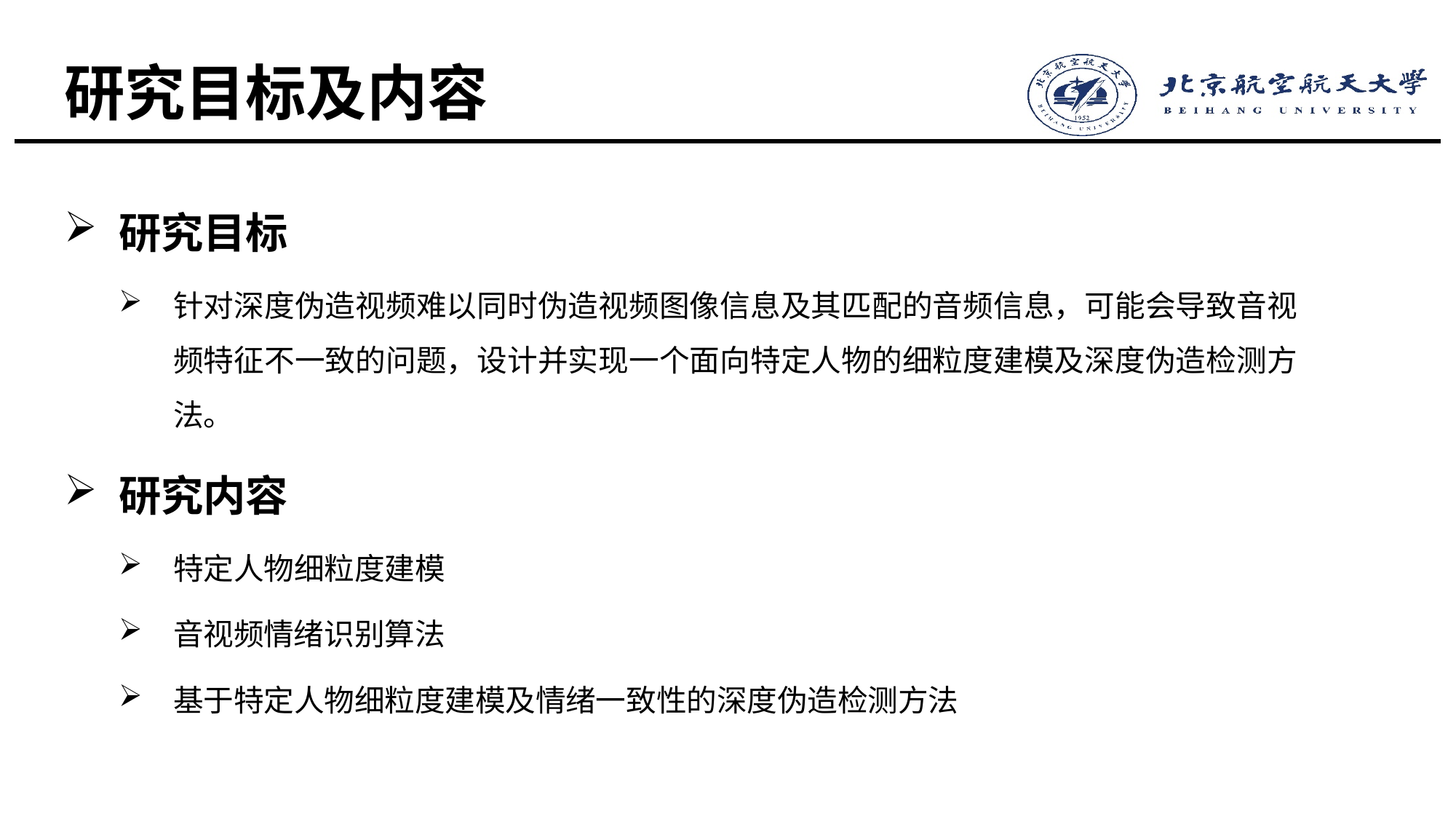

# 研究目标及内容
研究目标
针对深度伪造视频难以同时伪造视频图像信息及其匹配的音频信息，可能会导致音视频特征不一致的问题，设计并实现一个面向特定人物的细粒度建模及深度伪造检测方法。
研究内容
特定人物细粒度建模
音视频情绪识别算法
基于特定人物细粒度建模及情绪一致性的深度伪造检测方法
12